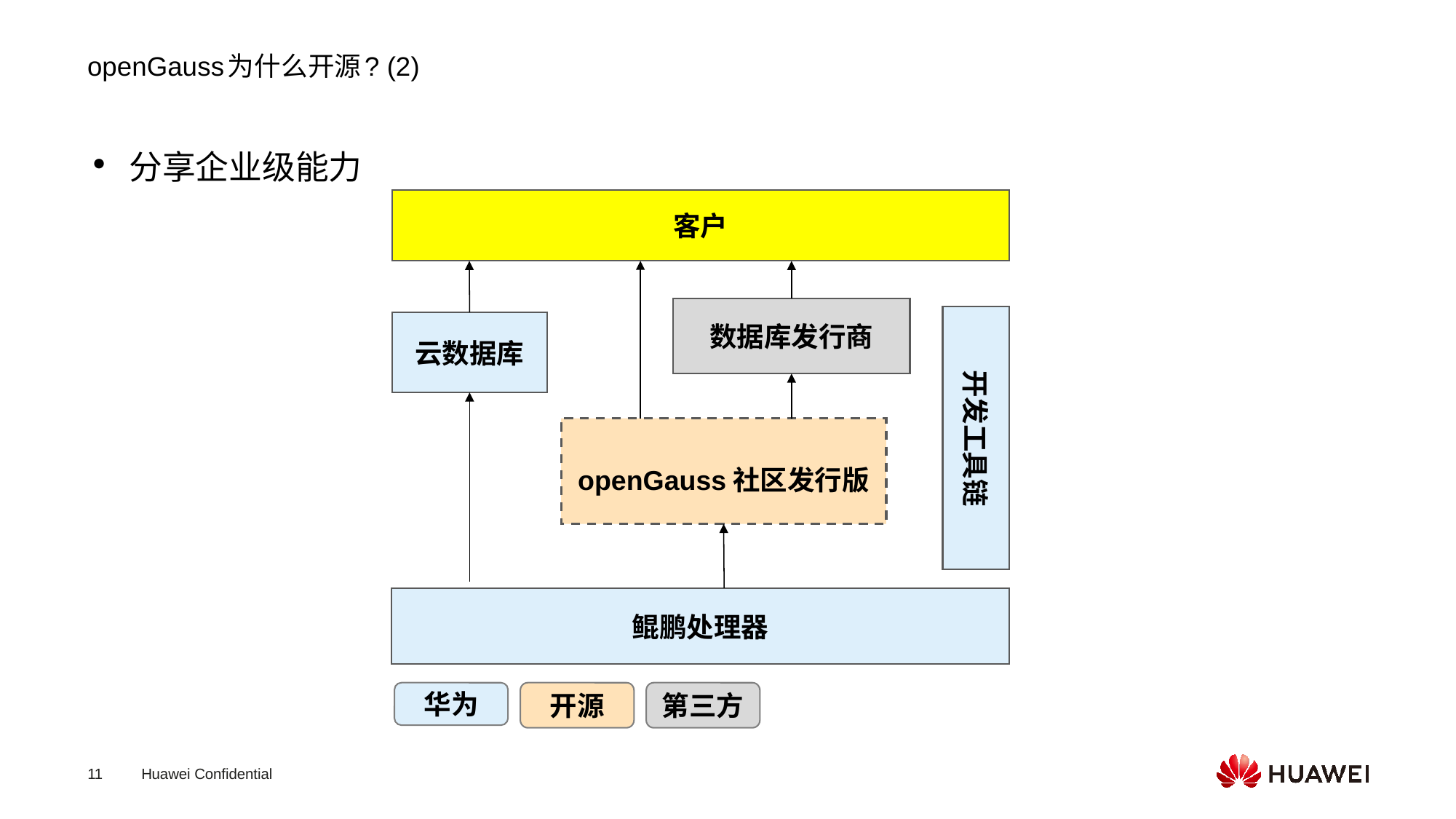

# openGauss为什么开源? (2)
分享企业级能力
客户
数据库发行商
开发工具链
云数据库
openGauss社区发行版
鲲鹏处理器
华为
开源
第三方